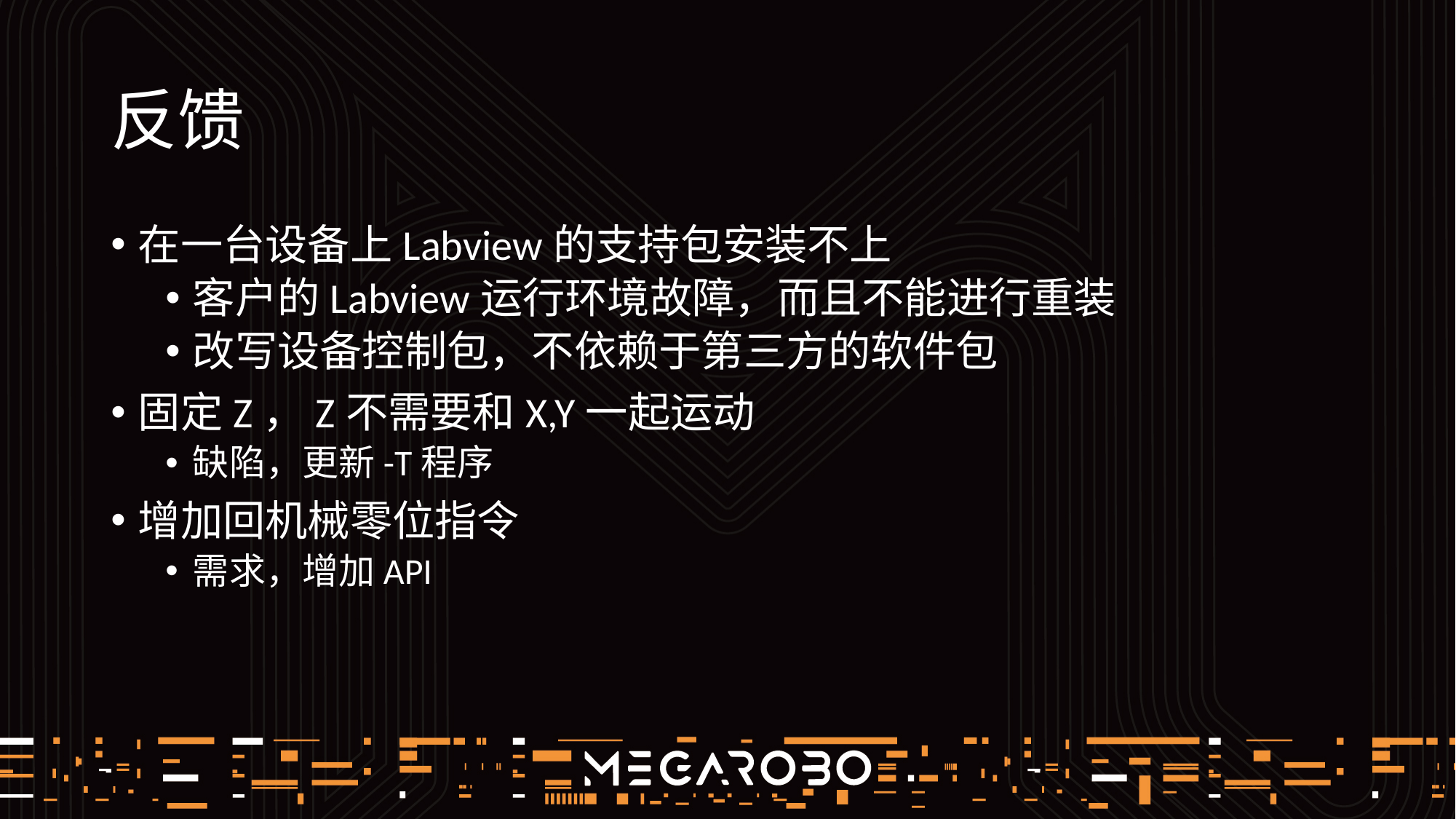

# 反馈
在一台设备上Labview的支持包安装不上
客户的Labview运行环境故障，而且不能进行重装
改写设备控制包，不依赖于第三方的软件包
固定Z，Z不需要和X,Y一起运动
缺陷，更新-T程序
增加回机械零位指令
需求，增加API